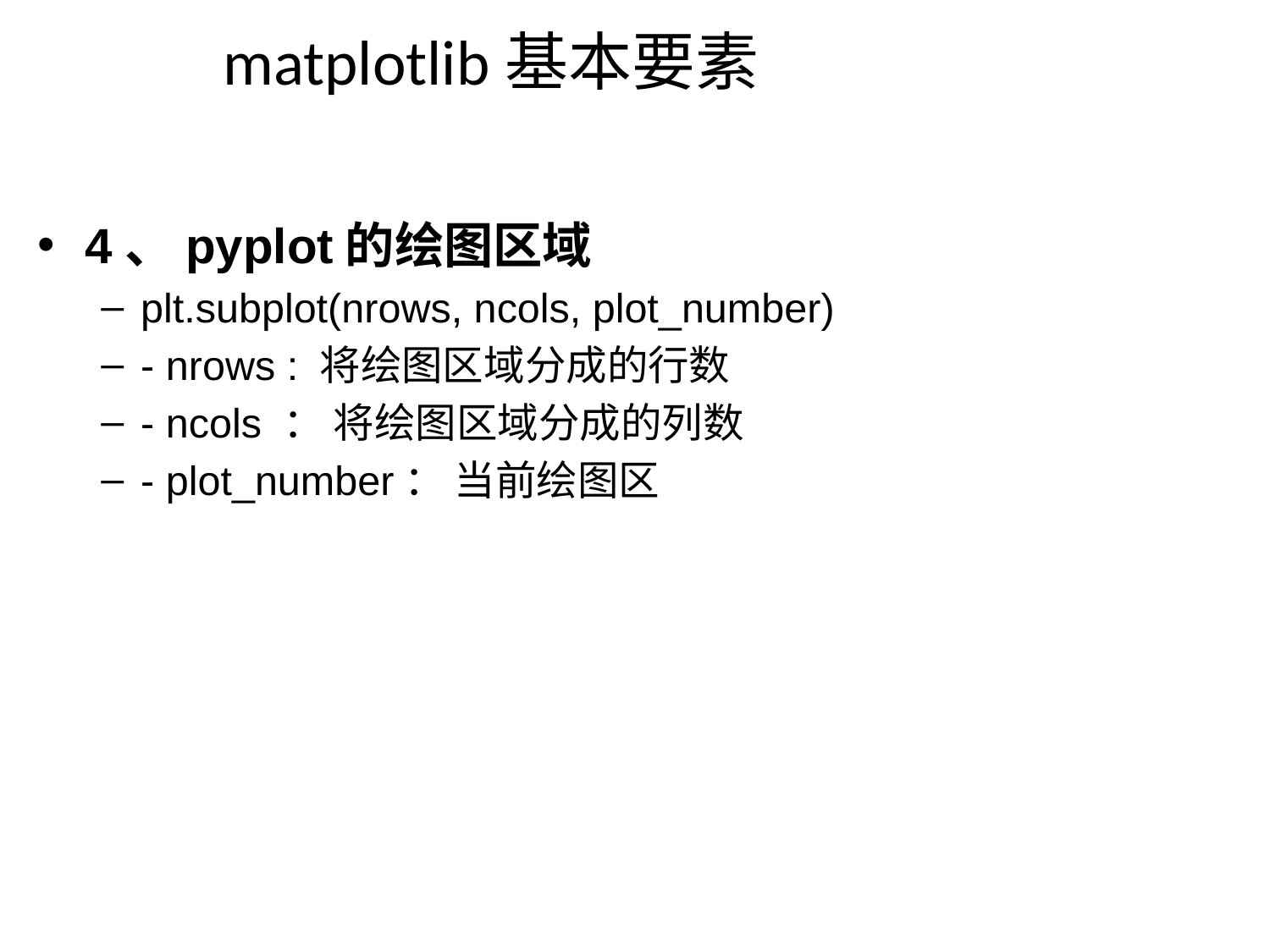

# matplotlib基本要素

4、pyplot的绘图区域
plt.subplot(nrows, ncols, plot_number)
- nrows : 将绘图区域分成的行数
- ncols ： 将绘图区域分成的列数
- plot_number： 当前绘图区